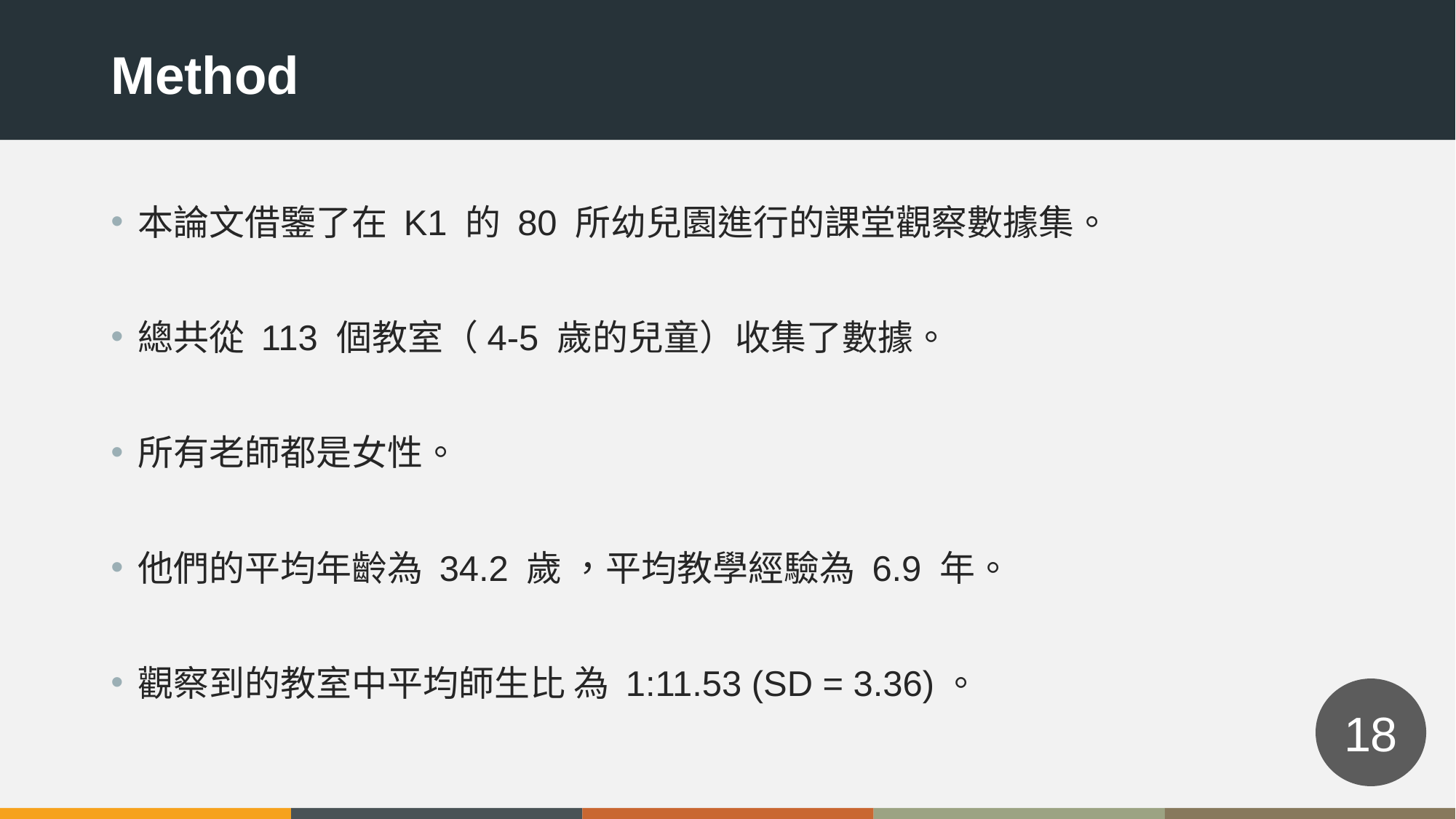

Method
本論文借鑒了在 K1 的 80 所幼兒園進行的課堂觀察數據集。

總共從 113 個教室（4-5 歲的兒童）收集了數據。

所有老師都是女性。

他們的平均年齡為 34.2 歲 ，平均教學經驗為 6.9 年。

觀察到的教室中平均師生比 為 1:11.53 (SD = 3.36)。
18